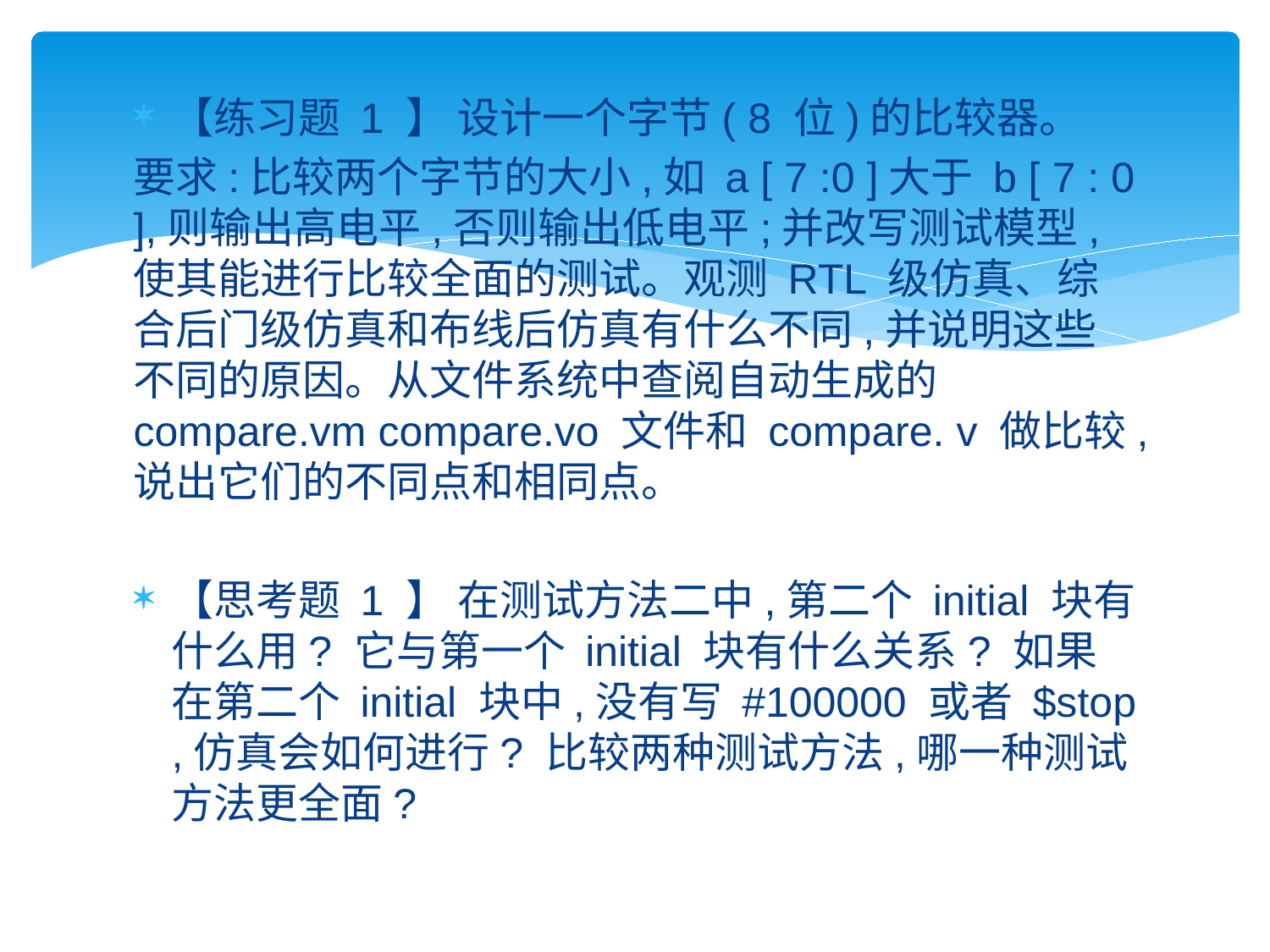

#
【练习题 1 】 设计一个字节( 8 位)的比较器。
要求:比较两个字节的大小,如 a [ 7 :0 ]大于 b [ 7 : 0 ],则输出高电平,否则输出低电平;并改写测试模型,使其能进行比较全面的测试。观测 RTL 级仿真、综合后门级仿真和布线后仿真有什么不同,并说明这些不同的原因。从文件系统中查阅自动生成的 compare.vm compare.vo 文件和 compare. v 做比较,说出它们的不同点和相同点。

【思考题 1 】 在测试方法二中,第二个 initial 块有什么用? 它与第一个 initial 块有什么关系? 如果在第二个 initial 块中,没有写 #100000 或者 $stop ,仿真会如何进行? 比较两种测试方法,哪一种测试方法更全面?